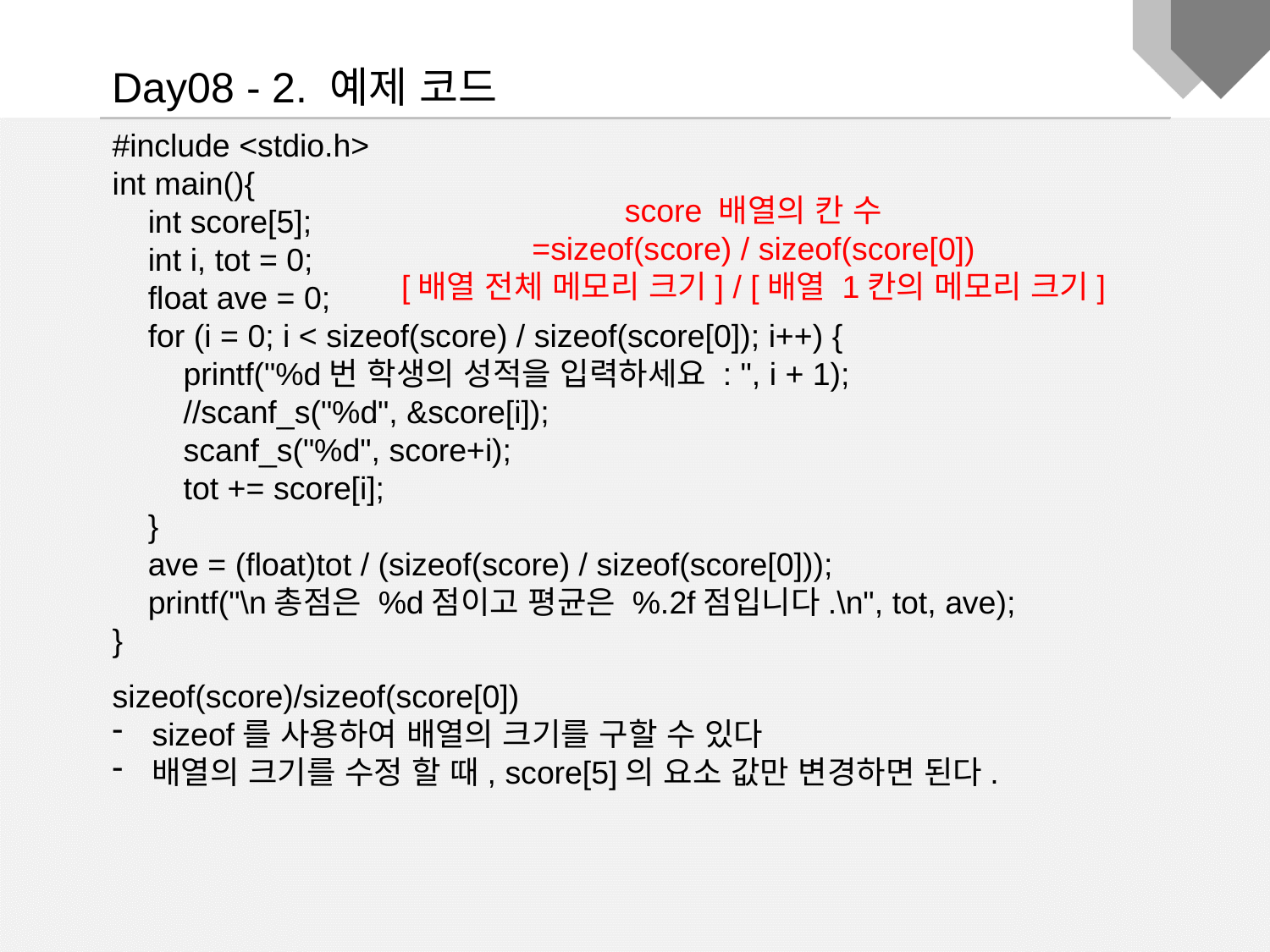

Day08 - 2. 예제 코드
#include <stdio.h>
int main(){
    int score[5];
    int i, tot = 0;
    float ave = 0;
    for (i = 0; i < sizeof(score) / sizeof(score[0]); i++) {
        printf("%d번 학생의 성적을 입력하세요 : ", i + 1);
        //scanf_s("%d", &score[i]);
        scanf_s("%d", score+i);
        tot += score[i];
    }
    ave = (float)tot / (sizeof(score) / sizeof(score[0]));
    printf("\n총점은 %d점이고 평균은 %.2f점입니다.\n", tot, ave);
}
score 배열의 칸 수
=sizeof(score) / sizeof(score[0])
[배열 전체 메모리 크기] / [배열 1칸의 메모리 크기]
sizeof(score)/sizeof(score[0])
sizeof를 사용하여 배열의 크기를 구할 수 있다
배열의 크기를 수정 할 때, score[5]의 요소 값만 변경하면 된다.